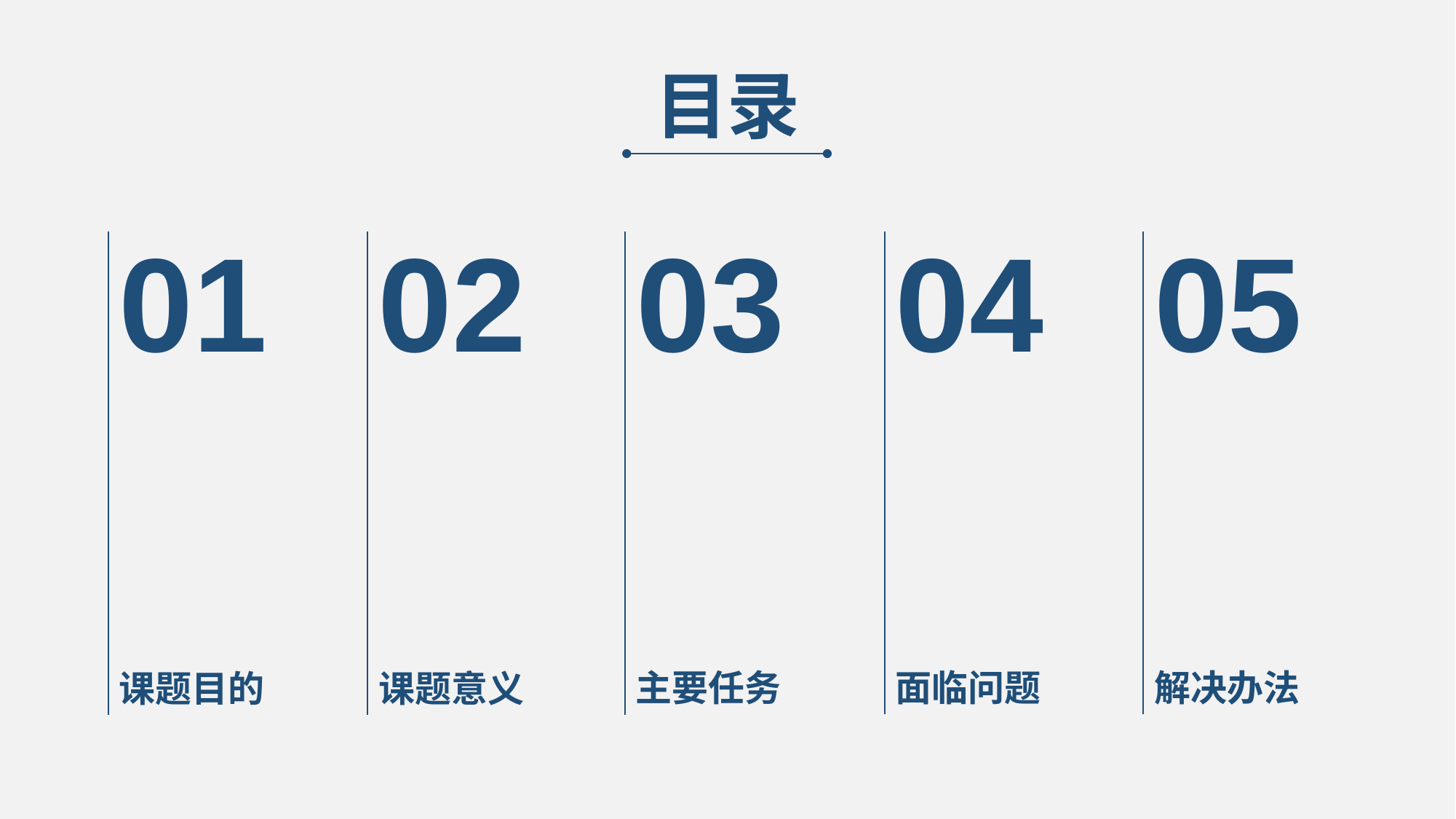

目录
01
02
03
04
05
面临问题
解决办法
主要任务
课题意义
课题目的